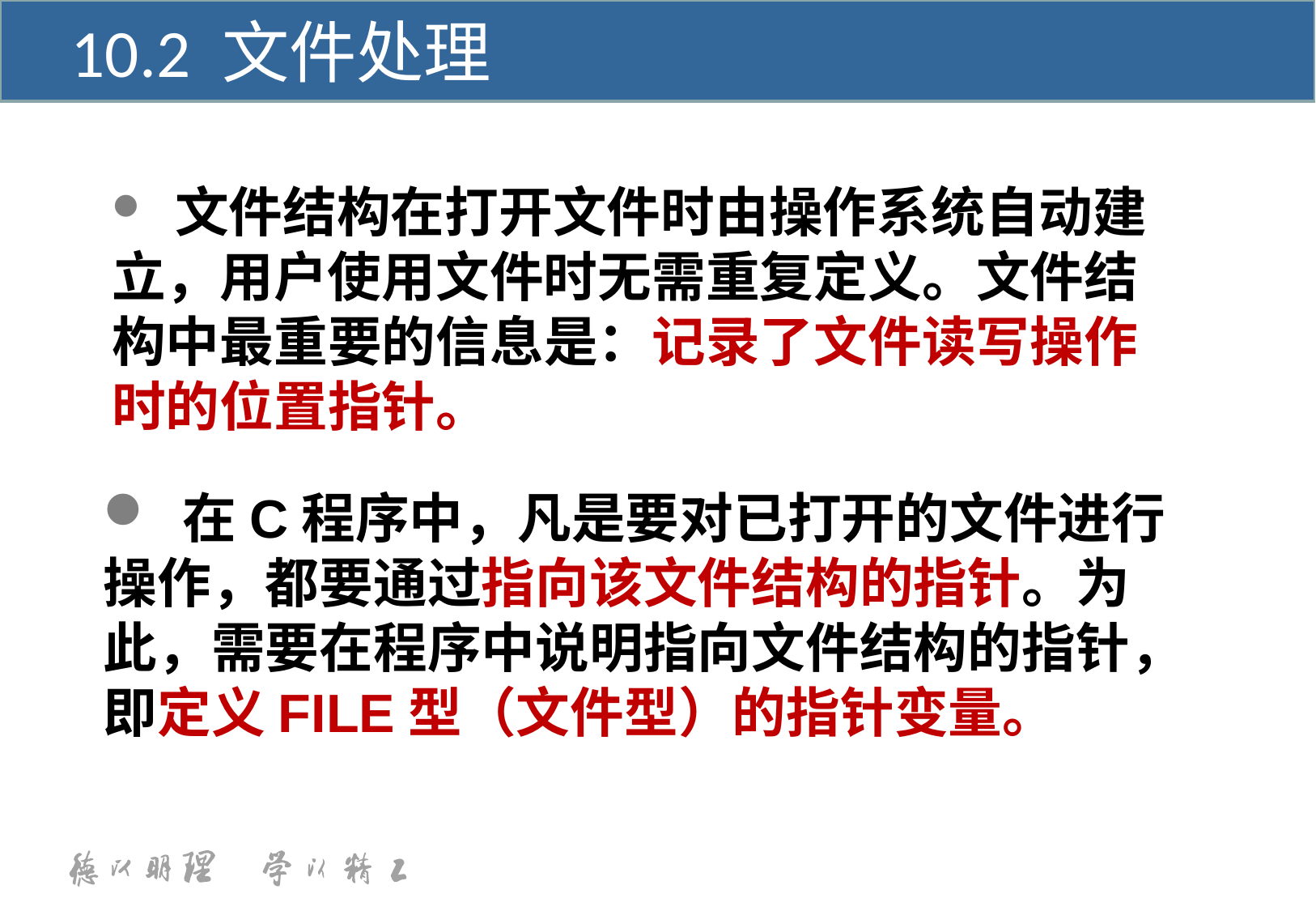

10.2 文件处理
 文件结构在打开文件时由操作系统自动建立，用户使用文件时无需重复定义。文件结构中最重要的信息是：记录了文件读写操作时的位置指针。
 在C程序中，凡是要对已打开的文件进行操作，都要通过指向该文件结构的指针。为此，需要在程序中说明指向文件结构的指针，即定义FILE型（文件型）的指针变量。